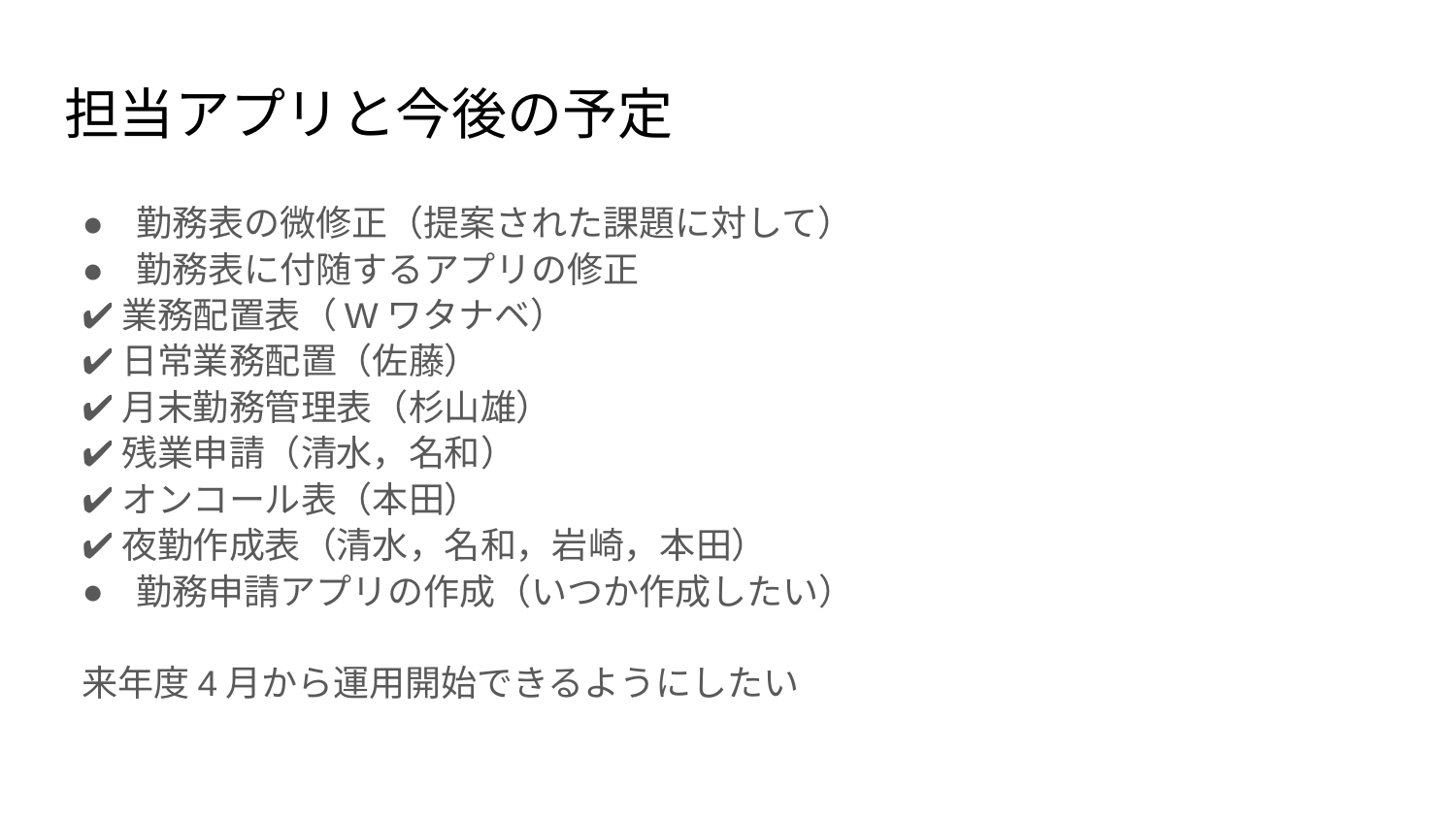

# 担当アプリと今後の予定
勤務表の微修正（提案された課題に対して）
勤務表に付随するアプリの修正
	✔業務配置表（Wワタナベ）
	✔日常業務配置（佐藤）
	✔月末勤務管理表（杉山雄）
	✔残業申請（清水，名和）
	✔オンコール表（本田）
	✔夜勤作成表（清水，名和，岩崎，本田）
勤務申請アプリの作成（いつか作成したい）

来年度4月から運用開始できるようにしたい